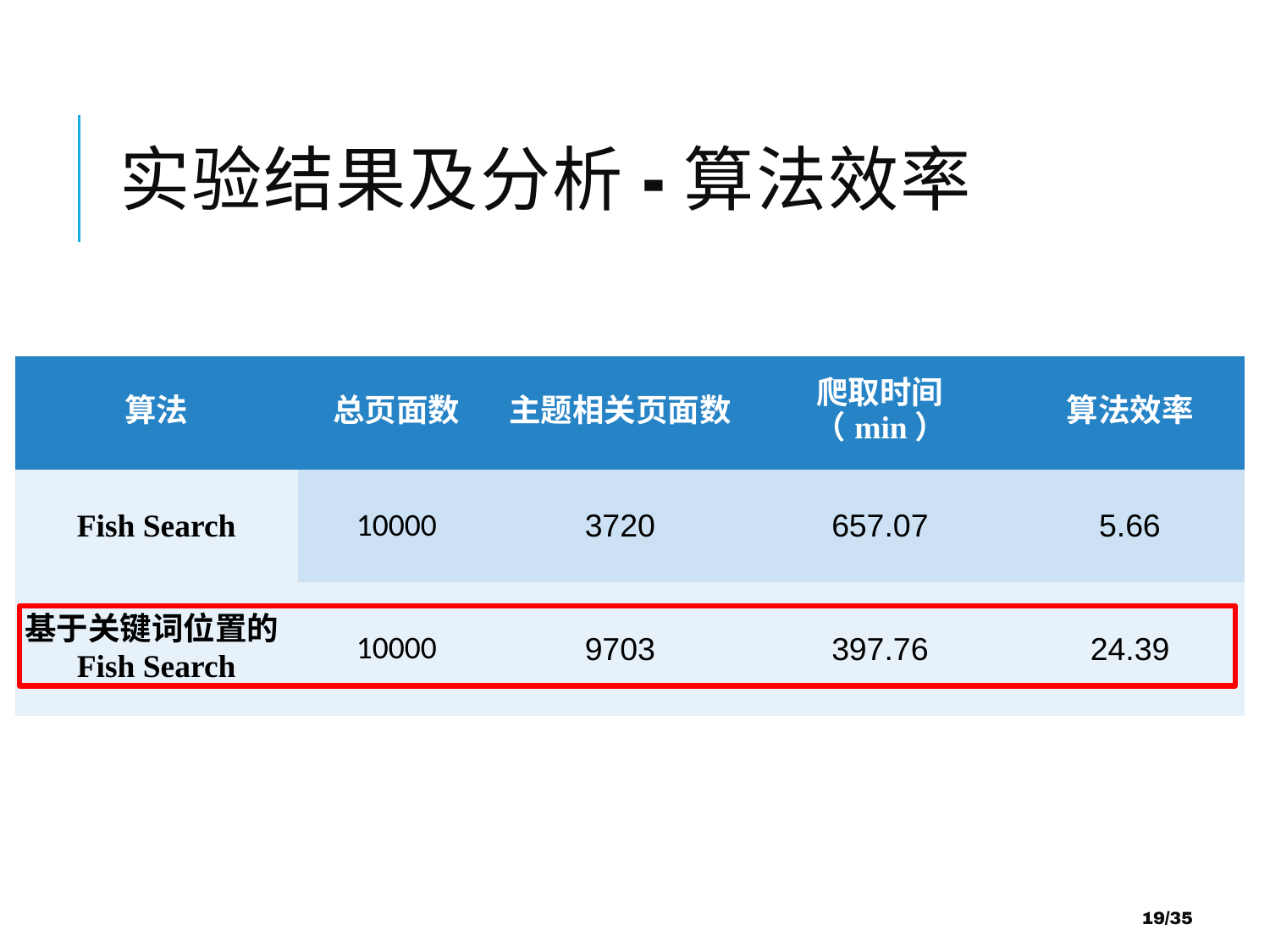

# 实验结果及分析-算法效率
| 算法 | 总页面数 | 主题相关页面数 | 爬取时间（min） | 算法效率 |
| --- | --- | --- | --- | --- |
| Fish Search | 10000 | 3720 | 657.07 | 5.66 |
| 基于关键词位置的Fish Search | 10000 | 9703 | 397.76 | 24.39 |

19/35